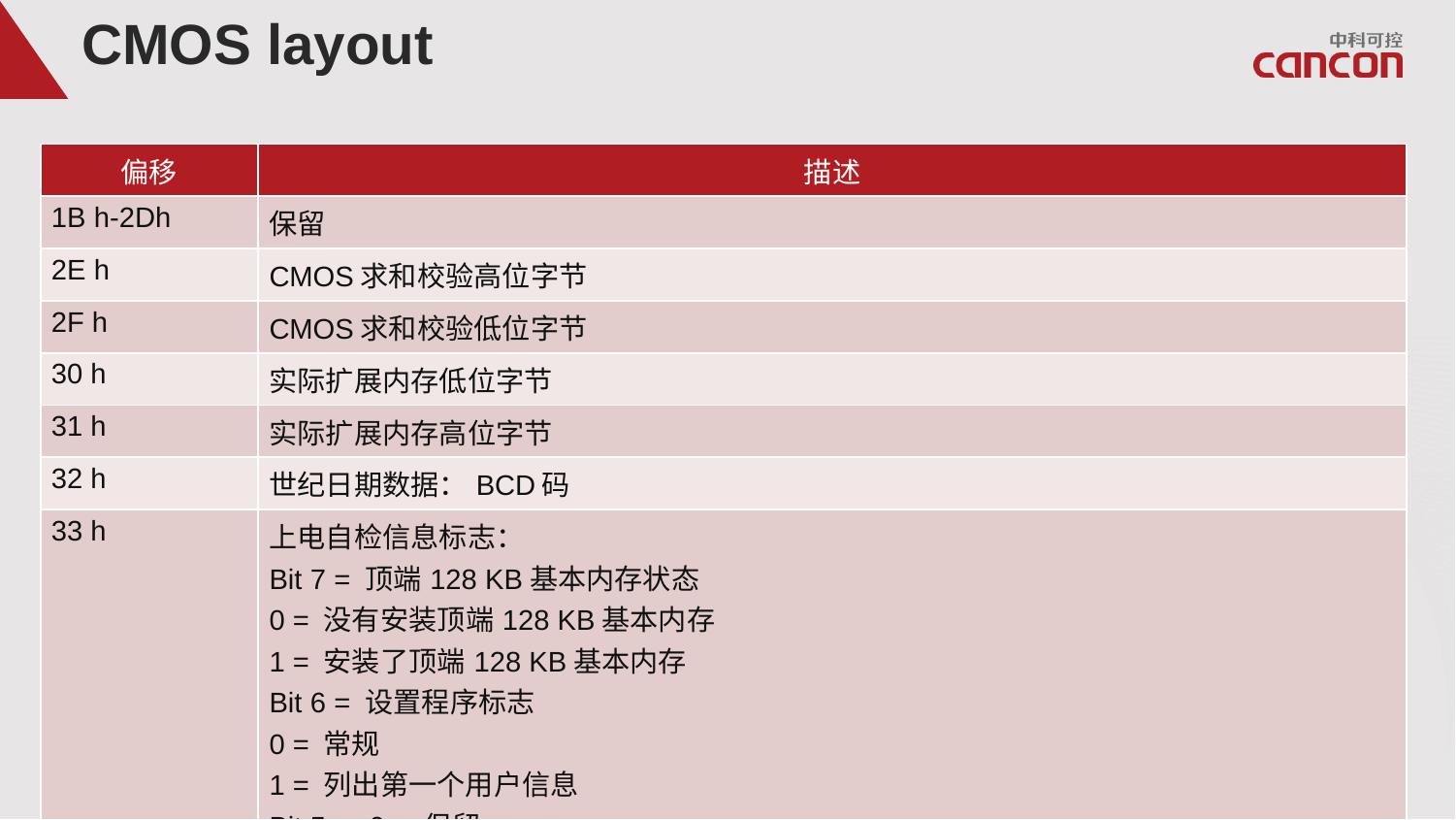

# CMOS layout
| 偏移 | 描述 |
| --- | --- |
| 1B h-2Dh | 保留 |
| 2E h | CMOS求和校验高位字节 |
| 2F h | CMOS求和校验低位字节 |
| 30 h | 实际扩展内存低位字节 |
| 31 h | 实际扩展内存高位字节 |
| 32 h | 世纪日期数据：BCD码 |
| 33 h | 上电自检信息标志： Bit 7 = 顶端128 KB基本内存状态 0 = 没有安装顶端128 KB基本内存 1 = 安装了顶端128 KB基本内存 Bit 6 = 设置程序标志 0 = 常规 1 = 列出第一个用户信息 Bit 5～0 = 保留 |
| 34-3Fh | 保留 |